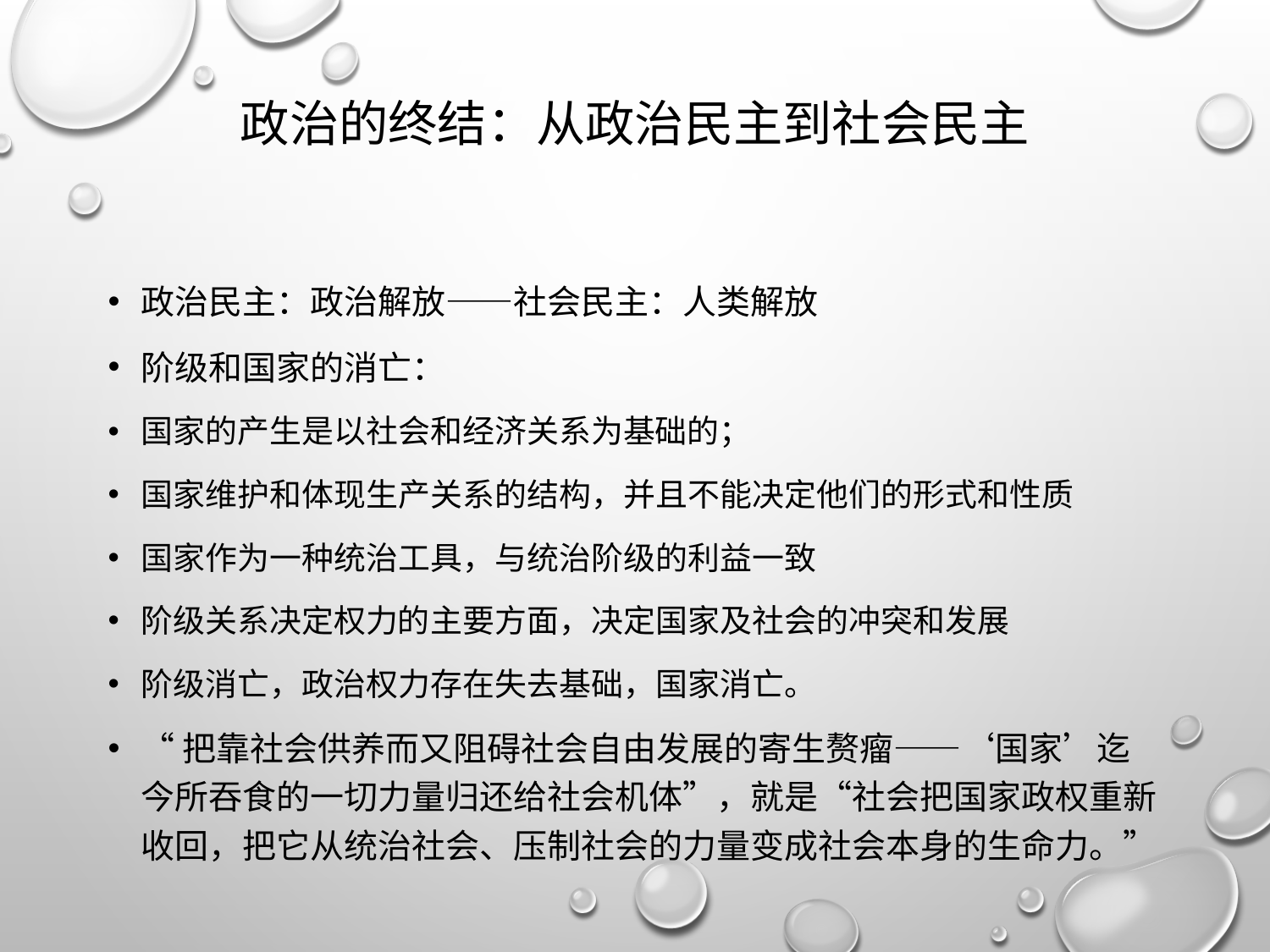

# 政治的终结：从政治民主到社会民主
政治民主：政治解放——社会民主：人类解放
阶级和国家的消亡：
国家的产生是以社会和经济关系为基础的；
国家维护和体现生产关系的结构，并且不能决定他们的形式和性质
国家作为一种统治工具，与统治阶级的利益一致
阶级关系决定权力的主要方面，决定国家及社会的冲突和发展
阶级消亡，政治权力存在失去基础，国家消亡。
“把靠社会供养而又阻碍社会自由发展的寄生赘瘤——‘国家’迄今所吞食的一切力量归还给社会机体”，就是“社会把国家政权重新收回，把它从统治社会、压制社会的力量变成社会本身的生命力。”